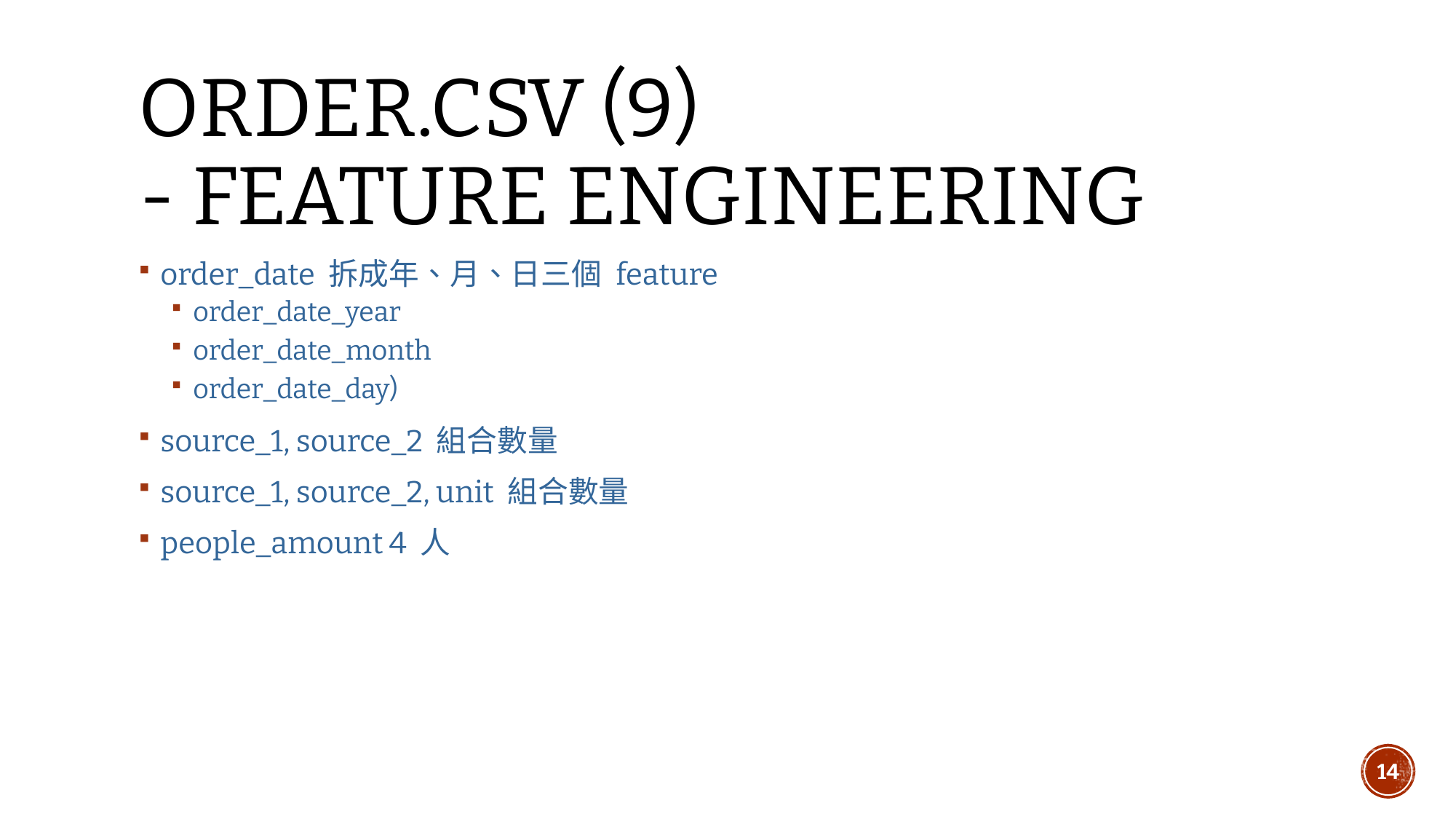

# order.csv (9) - Feature Engineering
order_date 拆成年、月、日三個 feature
order_date_year
order_date_month
order_date_day)
source_1, source_2 組合數量
source_1, source_2, unit 組合數量
people_amount 4 人

14